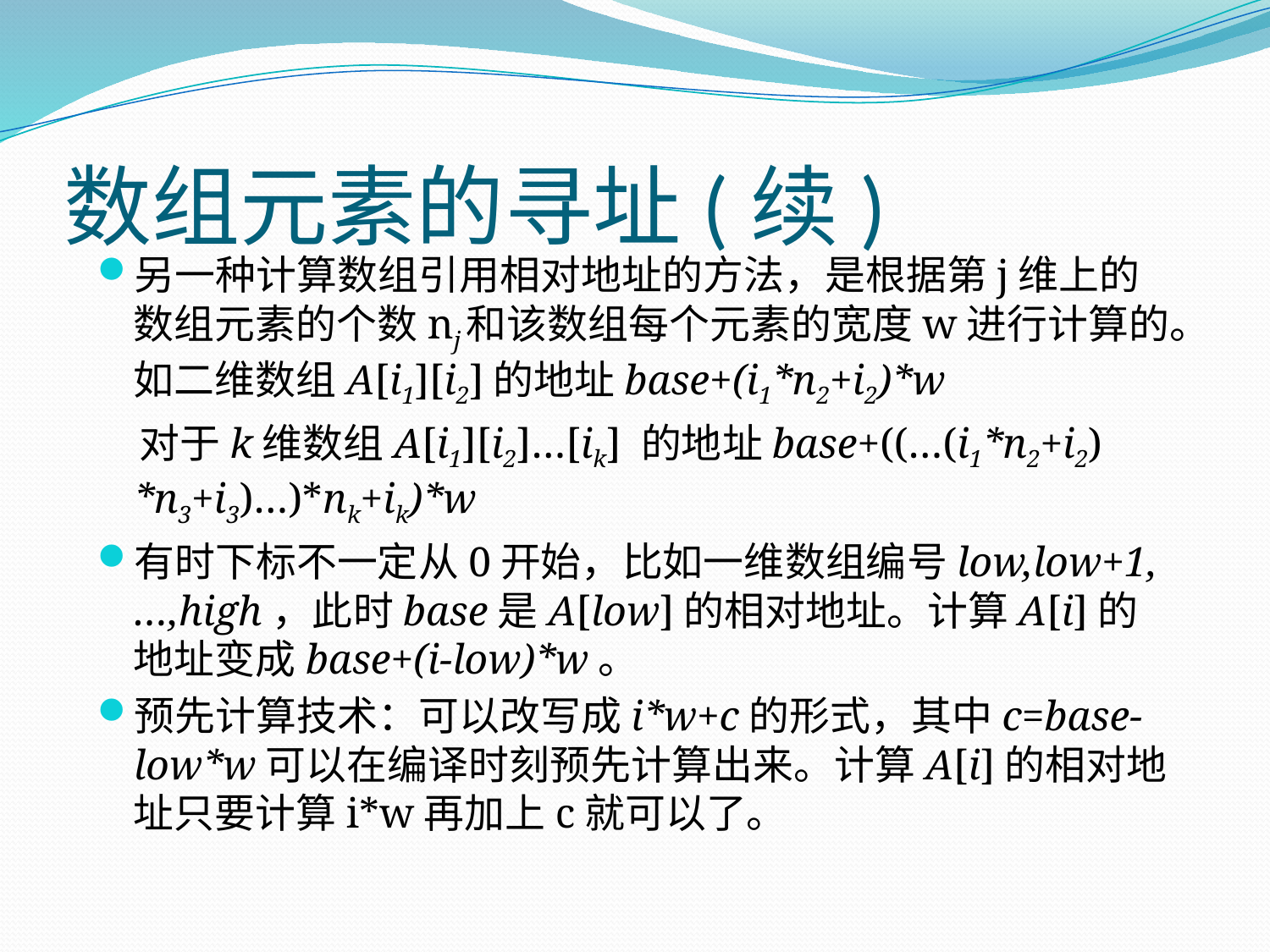

# 数组元素的寻址(续)
另一种计算数组引用相对地址的方法，是根据第j维上的数组元素的个数nj和该数组每个元素的宽度w进行计算的。如二维数组A[i1][i2]的地址base+(i1*n2+i2)*w
    对于k维数组A[i1][i2]…[ik] 的地址base+((…(i1*n2+i2) *n3+i3)…)*nk+ik)*w
有时下标不一定从0开始，比如一维数组编号low,low+1,…,high，此时base是A[low]的相对地址。计算A[i]的地址变成base+(i-low)*w。
预先计算技术：可以改写成i*w+c的形式，其中c=base-low*w可以在编译时刻预先计算出来。计算A[i]的相对地址只要计算i*w再加上c就可以了。